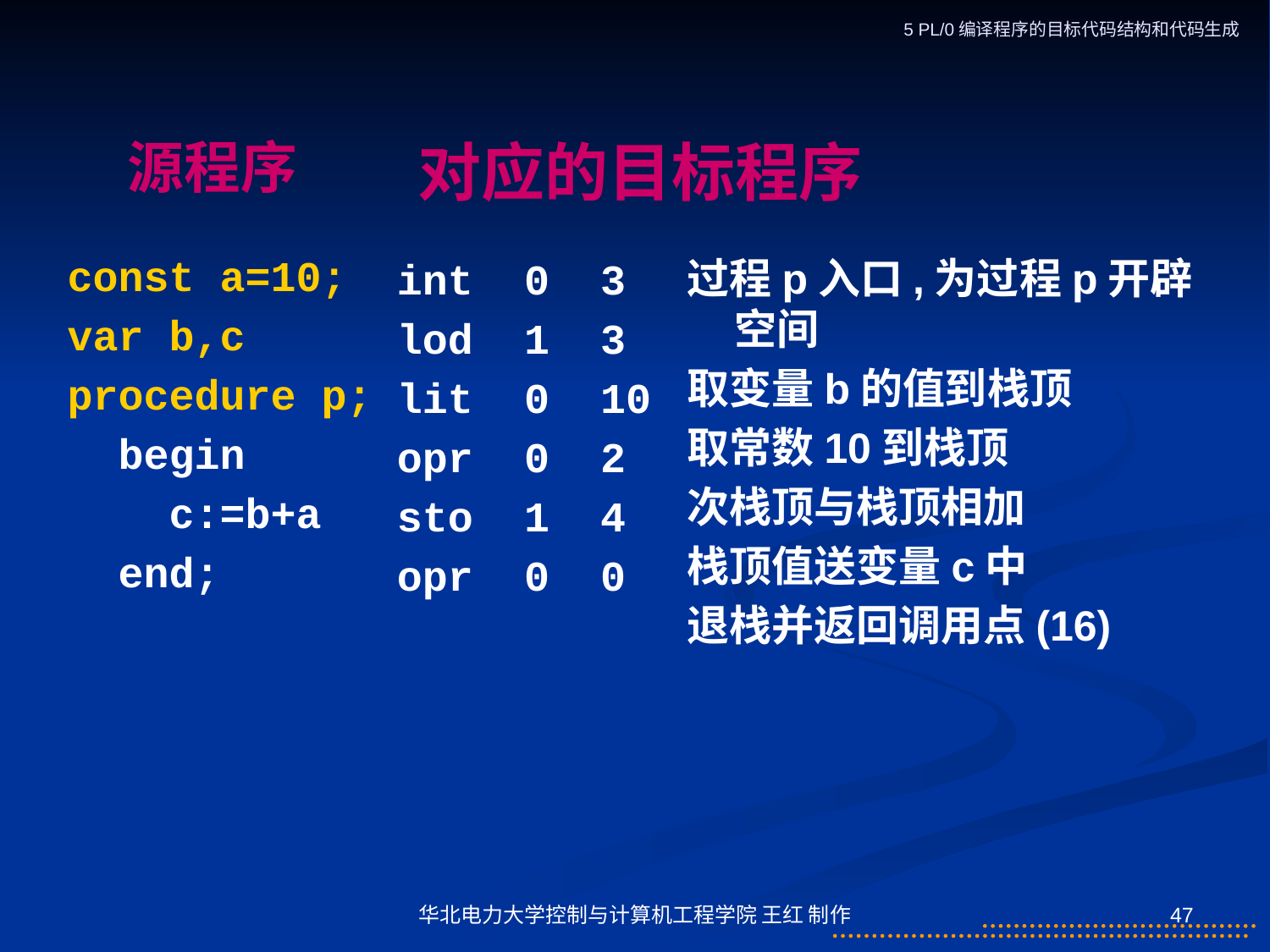

5 PL/0编译程序的目标代码结构和代码生成
源程序
对应的目标程序
const a=10;
var b,c
procedure p;
  begin
    c:=b+a
  end;
过程p入口,为过程p开辟空间
取变量b的值到栈顶
取常数10到栈顶
次栈顶与栈顶相加
栈顶值送变量c中
退栈并返回调用点(16)
int  0  3
lod  1  3
lit  0  10
opr  0  2
sto  1  4
opr  0  0
华北电力大学控制与计算机工程学院 王红 制作
47